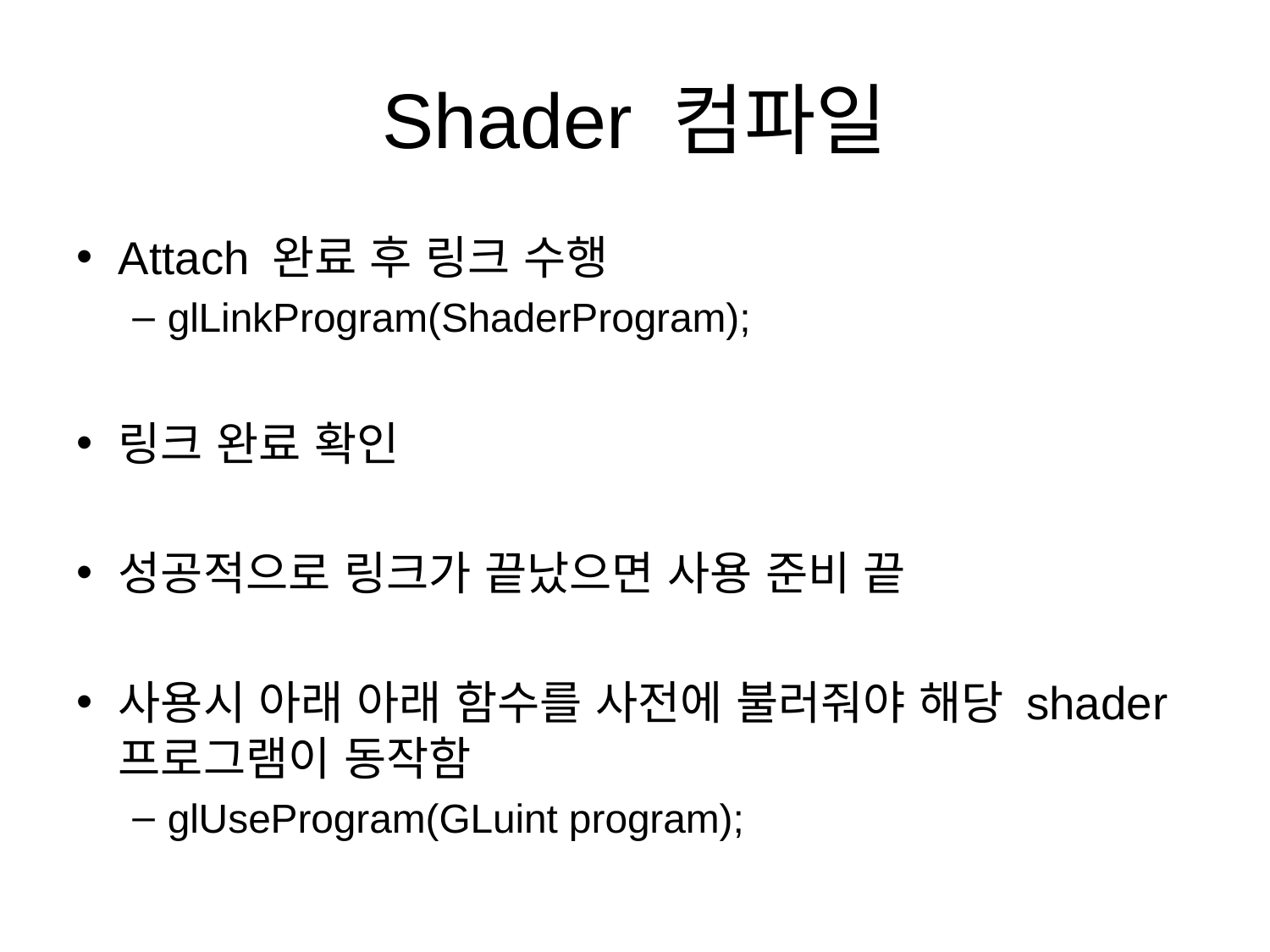

# Shader 컴파일
Attach 완료 후 링크 수행
glLinkProgram(ShaderProgram);

링크 완료 확인

성공적으로 링크가 끝났으면 사용 준비 끝

사용시 아래 아래 함수를 사전에 불러줘야 해당 shader 프로그램이 동작함
glUseProgram(GLuint program);